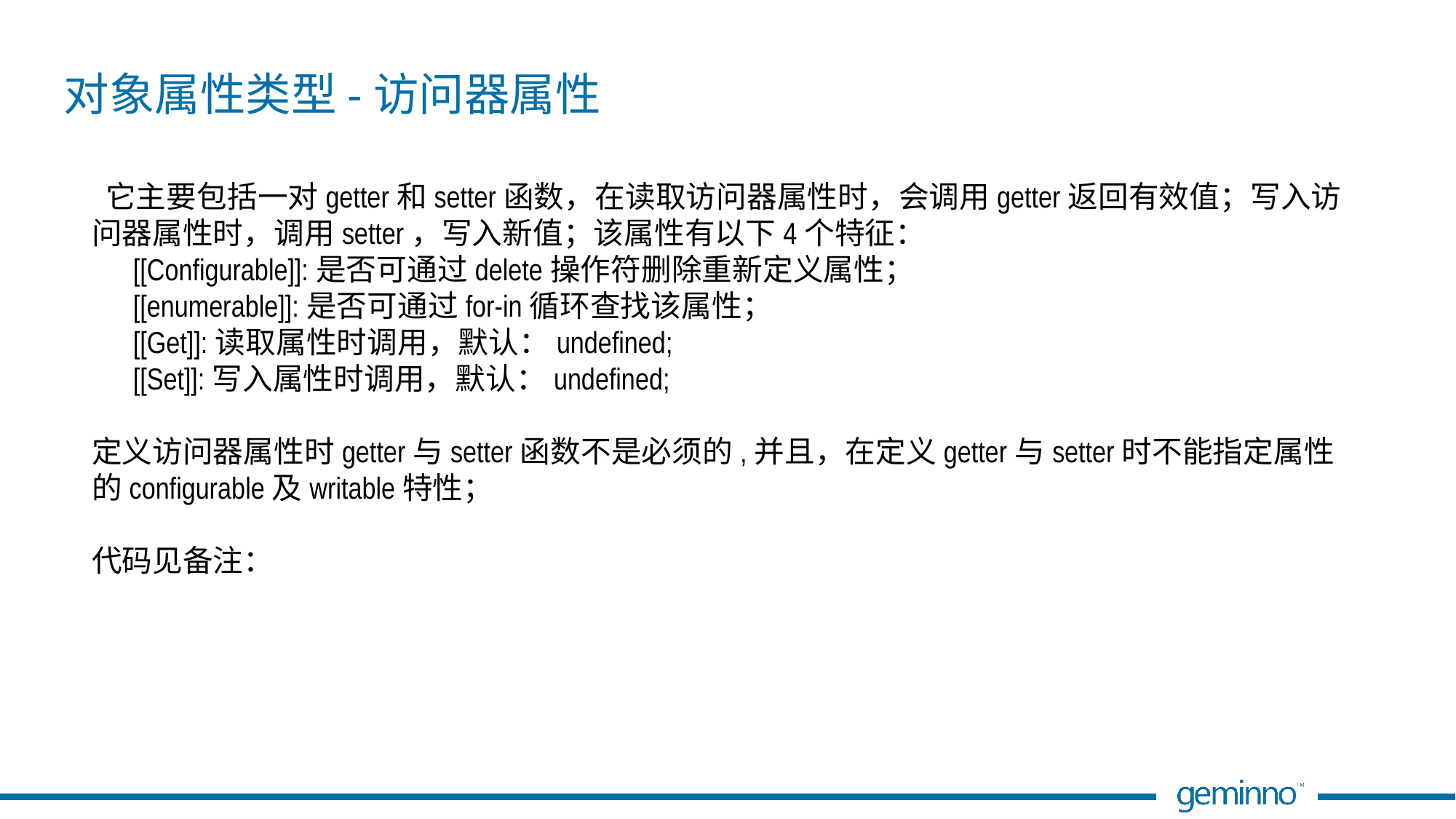

# 对象属性类型-访问器属性
 它主要包括一对getter和setter函数，在读取访问器属性时，会调用getter返回有效值；写入访问器属性时，调用setter，写入新值；该属性有以下4个特征：
      [[Configurable]]:是否可通过delete操作符删除重新定义属性；
      [[enumerable]]:是否可通过for-in循环查找该属性；
      [[Get]]:读取属性时调用，默认：undefined;
      [[Set]]:写入属性时调用，默认：undefined;

定义访问器属性时getter与setter函数不是必须的,并且，在定义getter与setter时不能指定属性的configurable及writable特性；

代码见备注：